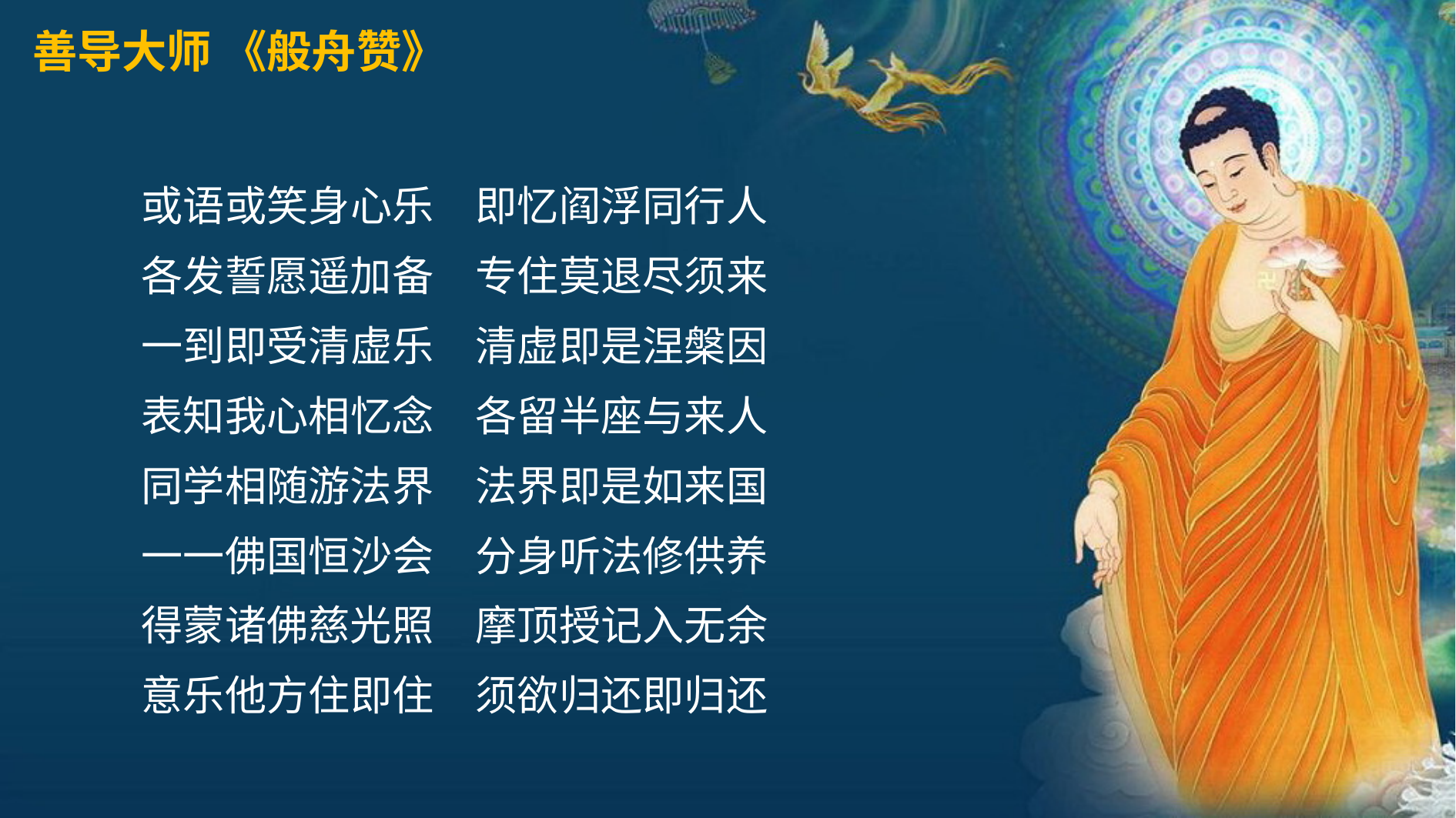

善导大师 《般舟赞》

或语或笑身心乐　即忆阎浮同行人
各发誓愿遥加备　专住莫退尽须来
一到即受清虚乐　清虚即是涅槃因
表知我心相忆念　各留半座与来人
同学相随游法界　法界即是如来国
一一佛国恒沙会　分身听法修供养
得蒙诸佛慈光照　摩顶授记入无余
意乐他方住即住　须欲归还即归还